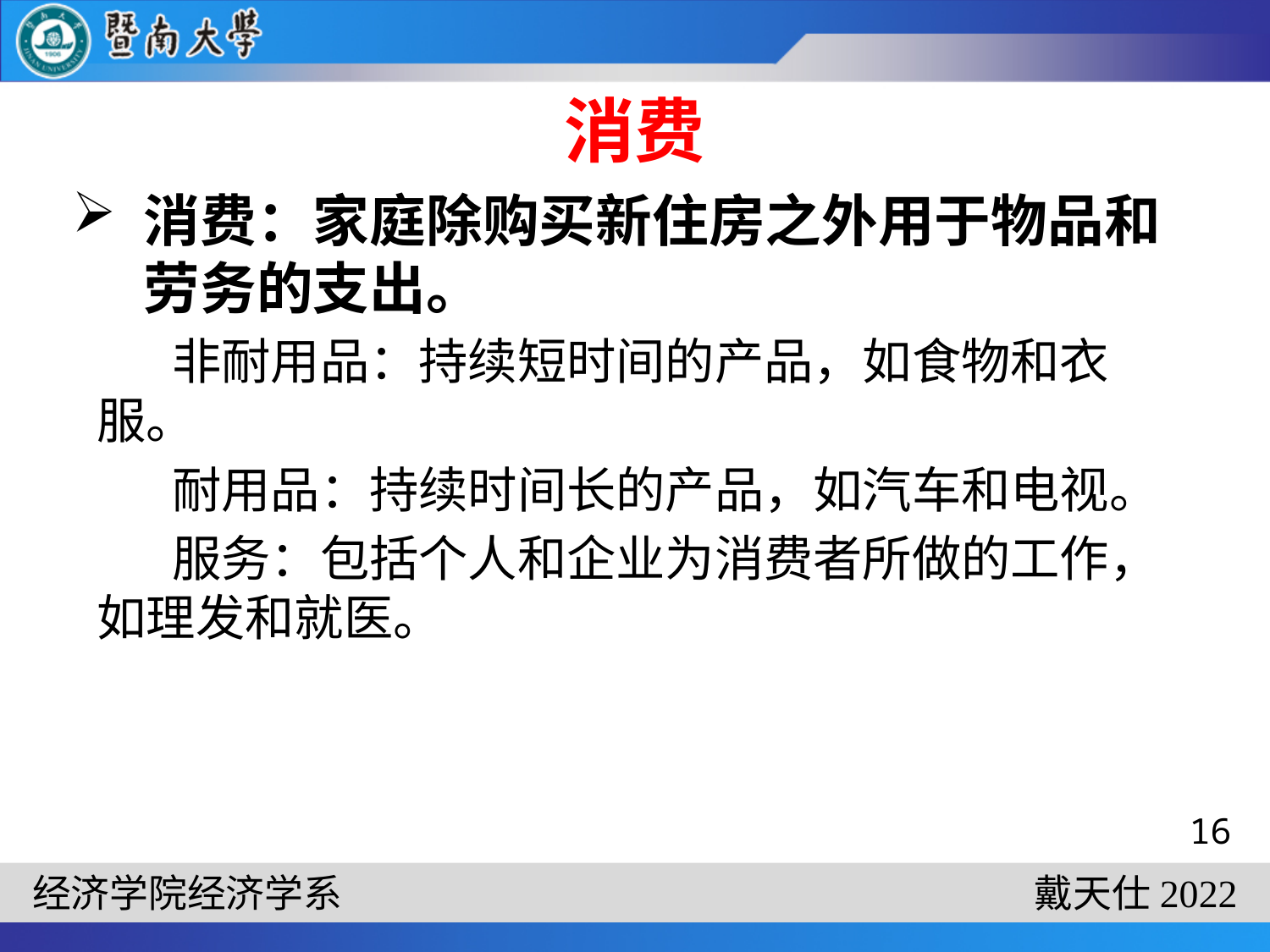

# 消费
消费：家庭除购买新住房之外用于物品和劳务的支出。
非耐用品：持续短时间的产品，如食物和衣服。
耐用品：持续时间长的产品，如汽车和电视。
服务：包括个人和企业为消费者所做的工作，如理发和就医。

16